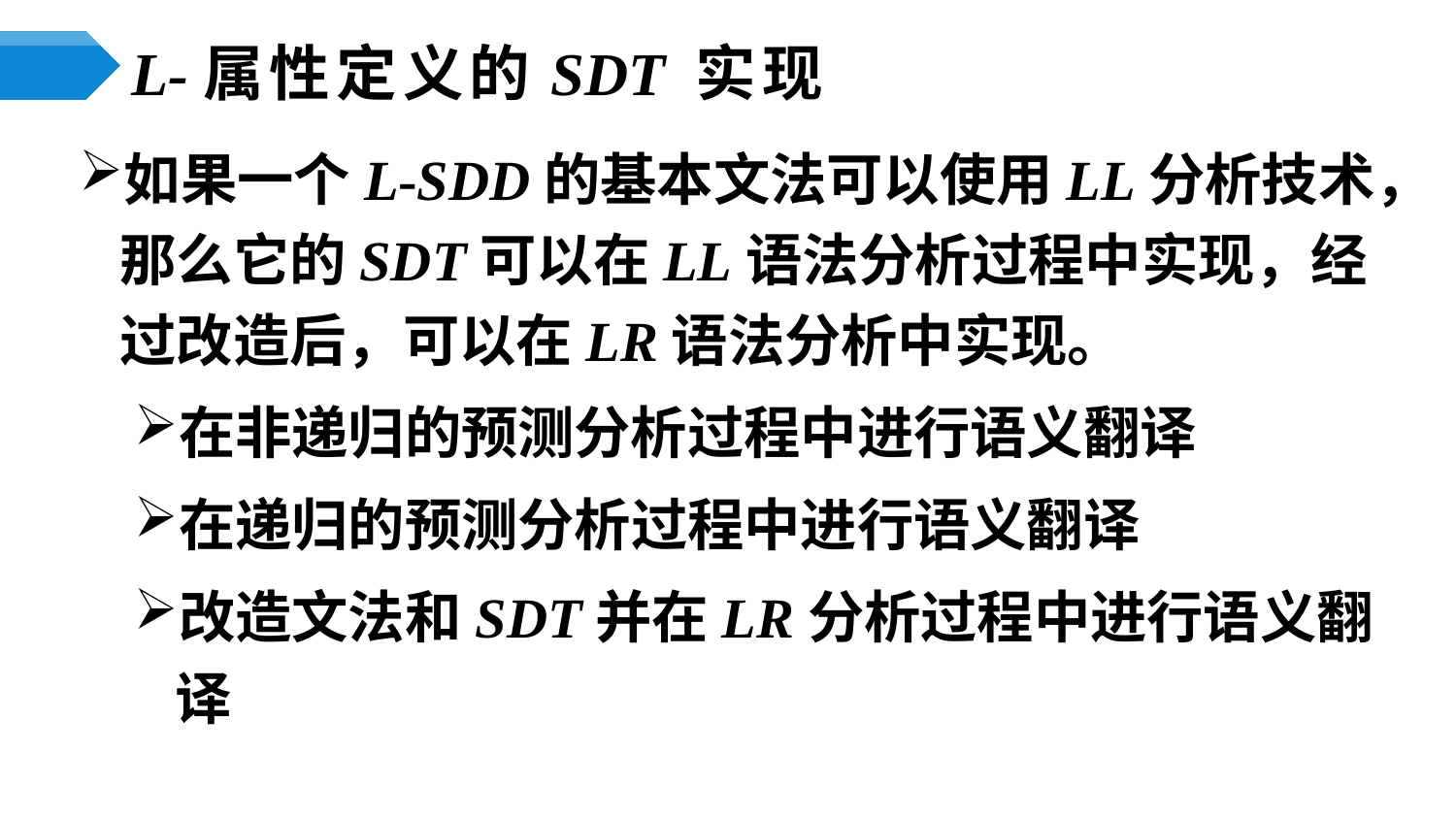

# L-属性定义的SDT 实现

如果一个L-SDD的基本文法可以使用LL分析技术，那么它的SDT可以在LL语法分析过程中实现，经过改造后，可以在LR语法分析中实现。
在非递归的预测分析过程中进行语义翻译
在递归的预测分析过程中进行语义翻译
改造文法和SDT并在LR分析过程中进行语义翻译